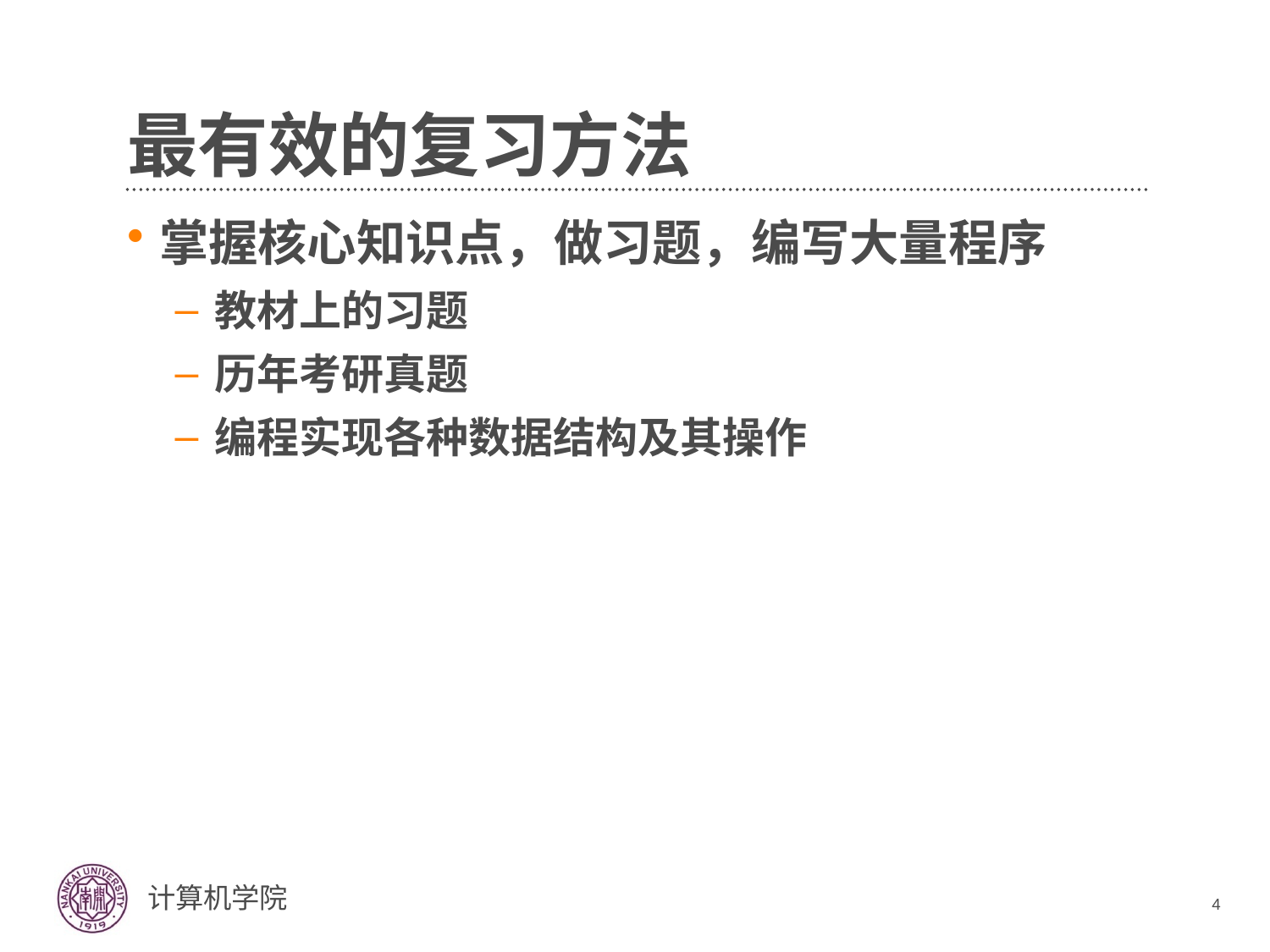

# 最有效的复习方法
掌握核心知识点，做习题，编写大量程序
教材上的习题
历年考研真题
编程实现各种数据结构及其操作
4